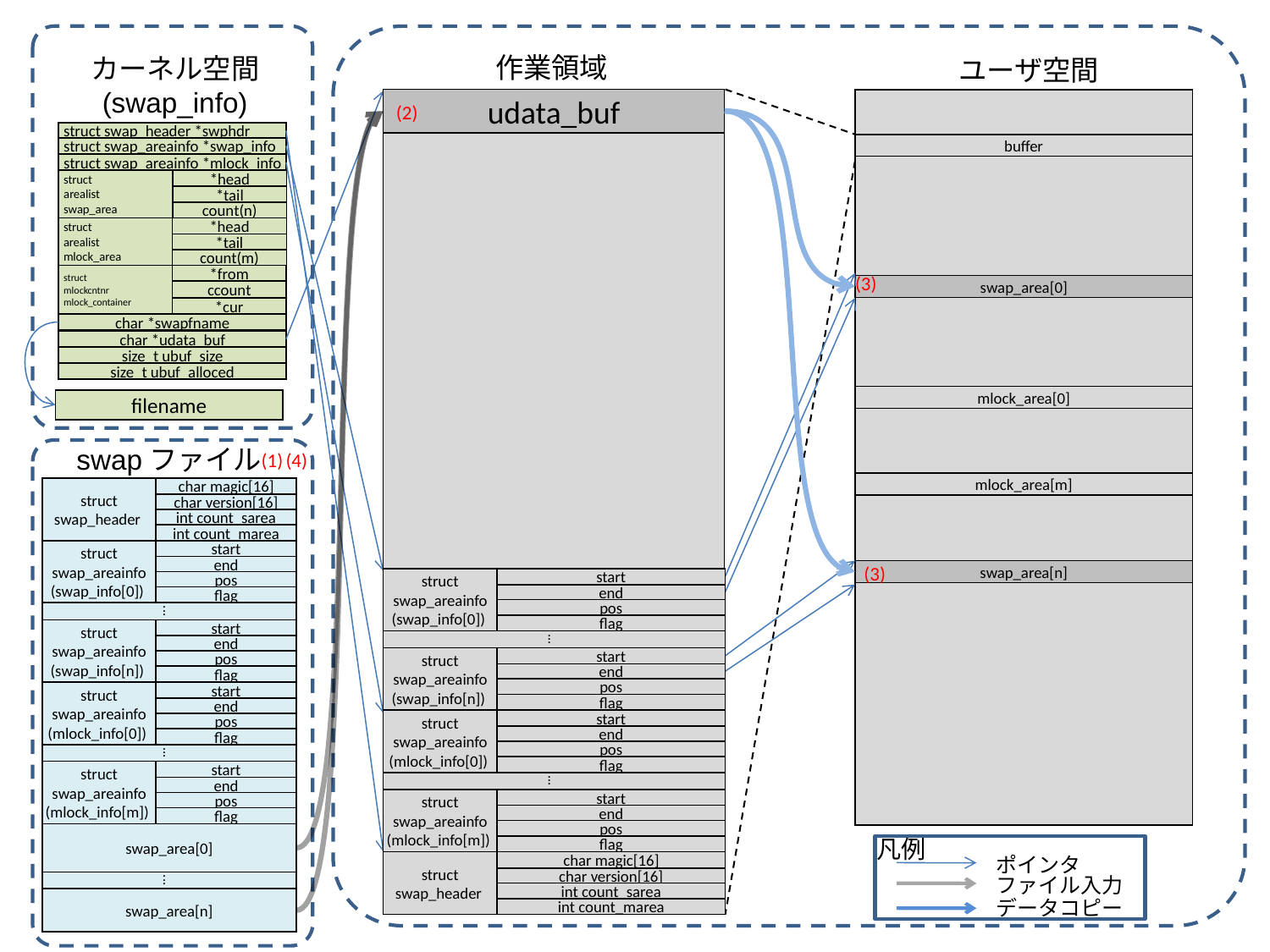

作業領域
カーネル空間
(swap_info)
ユーザ空間
udata_buf

start
struct
swap_areainfo
(swap_info[0])
end
pos
flag
...
start
struct
swap_areainfo
(swap_info[n])
end
pos
flag
start
struct
swap_areainfo
(mlock_info[0])
end
pos
flag
...
start
struct
swap_areainfo
(mlock_info[m])
end
pos
flag
char magic[16]
char version[16]
int count_sarea
int count_marea
struct
swap_header

(2)
struct swap_header *swphdr
struct swap_areainfo *swap_info
struct swap_areainfo *mlock_info
struct
arealist
swap_area
*head
*tail
count(n)
struct
arealist
mlock_area
*head
*tail
count(m)
struct
mlockcntnr
mlock_container
*from
ccount
*cur
char *swapfname
char *udata_buf
size_t ubuf_size
size_t ubuf_alloced
buffer
(3)
swap_area[0]
mlock_area[0]
filename
swapファイル

(1)
(4)
mlock_area[m]
char magic[16]
char version[16]
int count_sarea
int count_marea
struct
swap_header
start
end
pos
flag
struct
swap_areainfo
(swap_info[0])
...
start
end
pos
flag
struct
swap_areainfo
(swap_info[n])
start
end
pos
flag
struct
swap_areainfo
(mlock_info[0])
...
start
end
pos
flag
struct
swap_areainfo
(mlock_info[m])
swap_area[0]
...
swap_area[n]
(3)
swap_area[n]
凡例

ポインタ
ファイル入力
データコピー